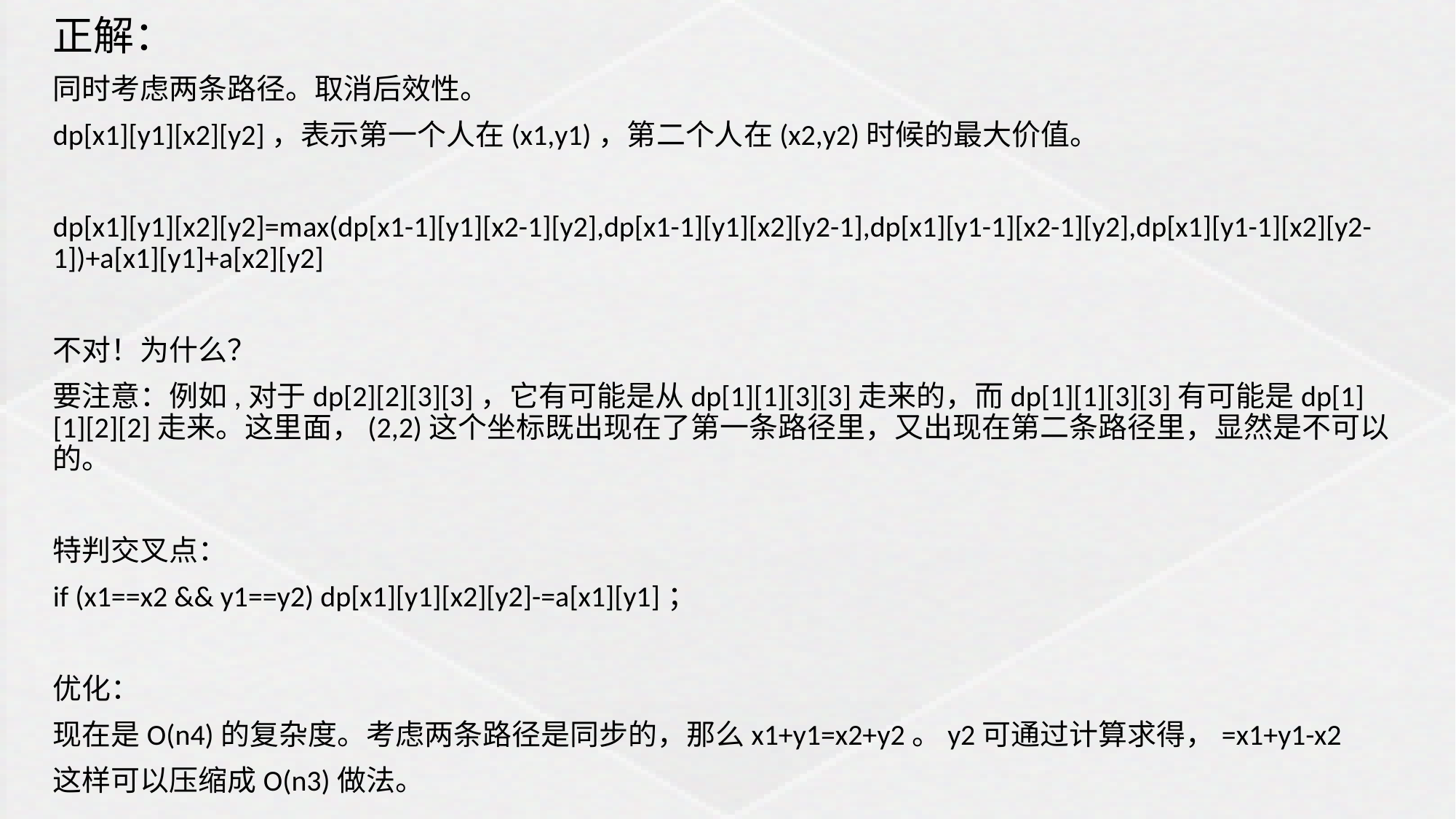

正解：
同时考虑两条路径。取消后效性。
dp[x1][y1][x2][y2]，表示第一个人在(x1,y1)，第二个人在(x2,y2)时候的最大价值。

dp[x1][y1][x2][y2]=max(dp[x1-1][y1][x2-1][y2],dp[x1-1][y1][x2][y2-1],dp[x1][y1-1][x2-1][y2],dp[x1][y1-1][x2][y2-1])+a[x1][y1]+a[x2][y2]

不对！为什么？
要注意：例如,对于dp[2][2][3][3]，它有可能是从dp[1][1][3][3]走来的，而dp[1][1][3][3]有可能是dp[1][1][2][2]走来。这里面，(2,2)这个坐标既出现在了第一条路径里，又出现在第二条路径里，显然是不可以的。

特判交叉点：
if (x1==x2 && y1==y2) dp[x1][y1][x2][y2]-=a[x1][y1]；

优化：
现在是O(n4)的复杂度。考虑两条路径是同步的，那么x1+y1=x2+y2。y2可通过计算求得，=x1+y1-x2
这样可以压缩成O(n3)做法。